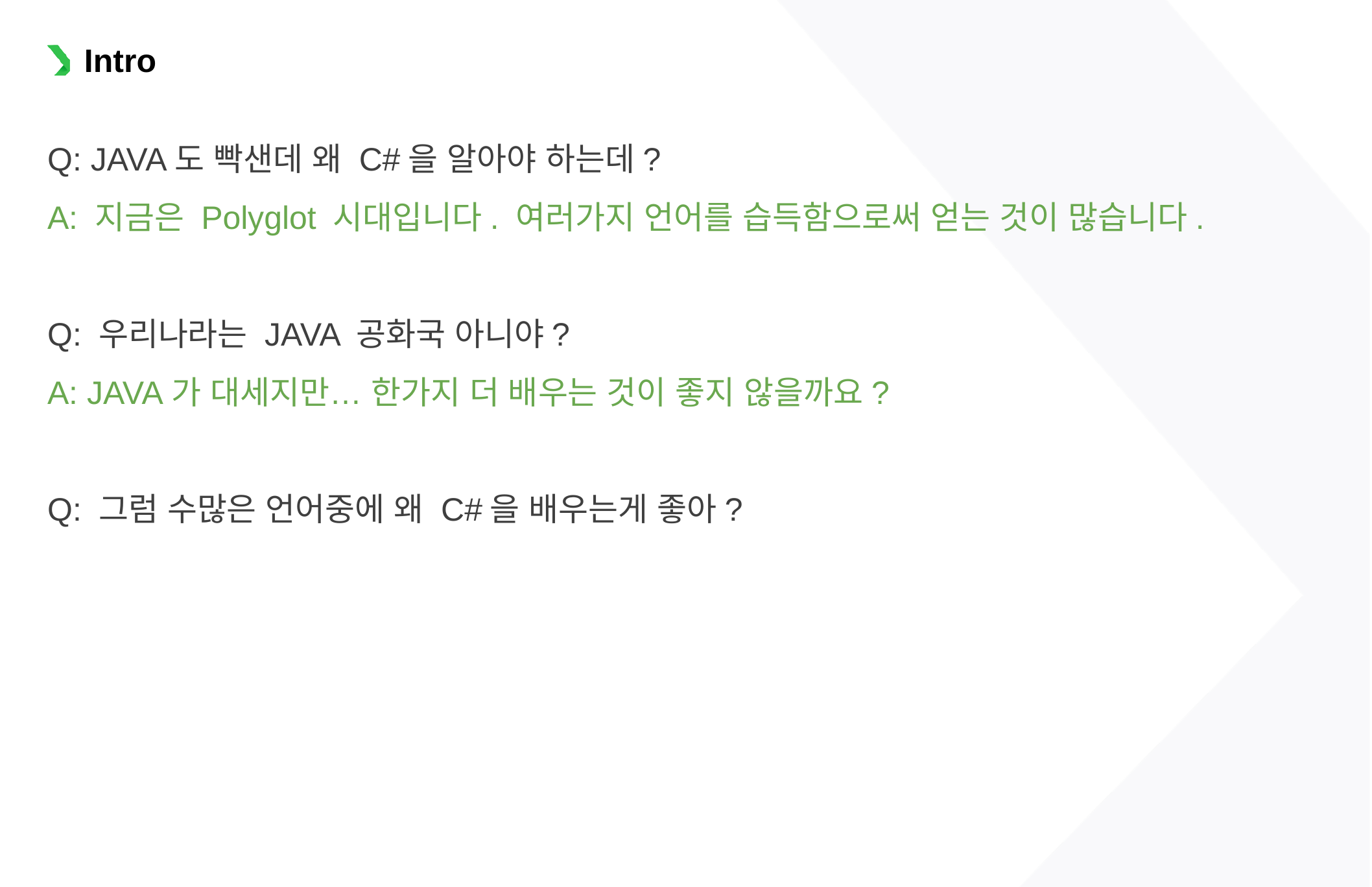

Intro
Q: JAVA도 빡샌데 왜 C#을 알아야 하는데?
A: 지금은 Polyglot 시대입니다. 여러가지 언어를 습득함으로써 얻는 것이 많습니다.

Q: 우리나라는 JAVA 공화국 아니야?
A: JAVA가 대세지만… 한가지 더 배우는 것이 좋지 않을까요?

Q: 그럼 수많은 언어중에 왜 C#을 배우는게 좋아?